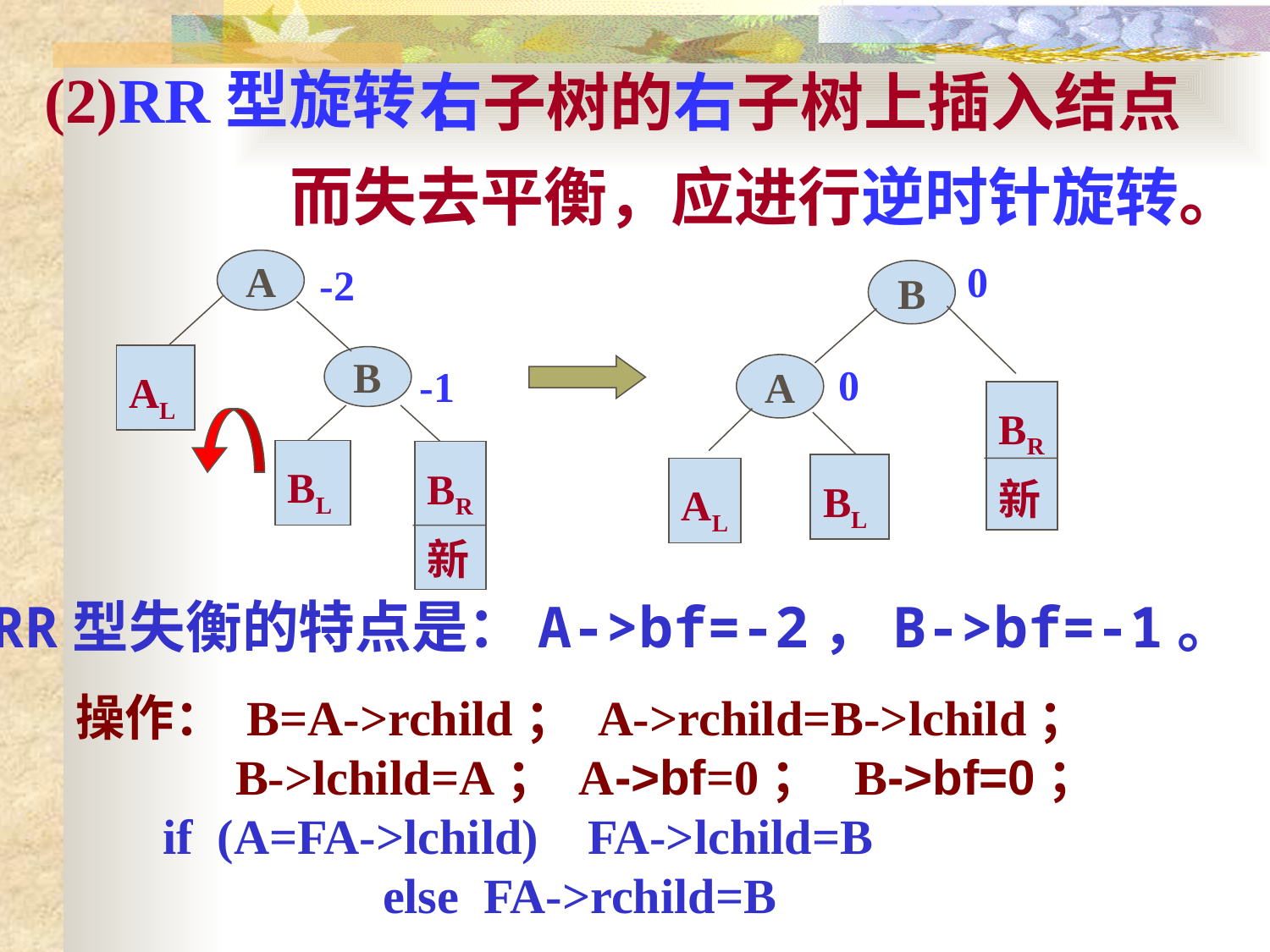

# (2)RR型旋转:
                         右子树的右子树上插入结点
                而失去平衡，应进行逆时针旋转。
0
B

0
A
BR
新

BL
AL

-2
A

-1
AL
B

BL
BR
新

RR型失衡的特点是：A->bf=-2，B->bf=-1。
操作： B=A->rchild； A->rchild=B->lchild；
             B->lchild=A； A->bf=0；  B->bf=0；
       if  (A=FA->lchild)    FA->lchild=B
                         else  FA->rchild=B